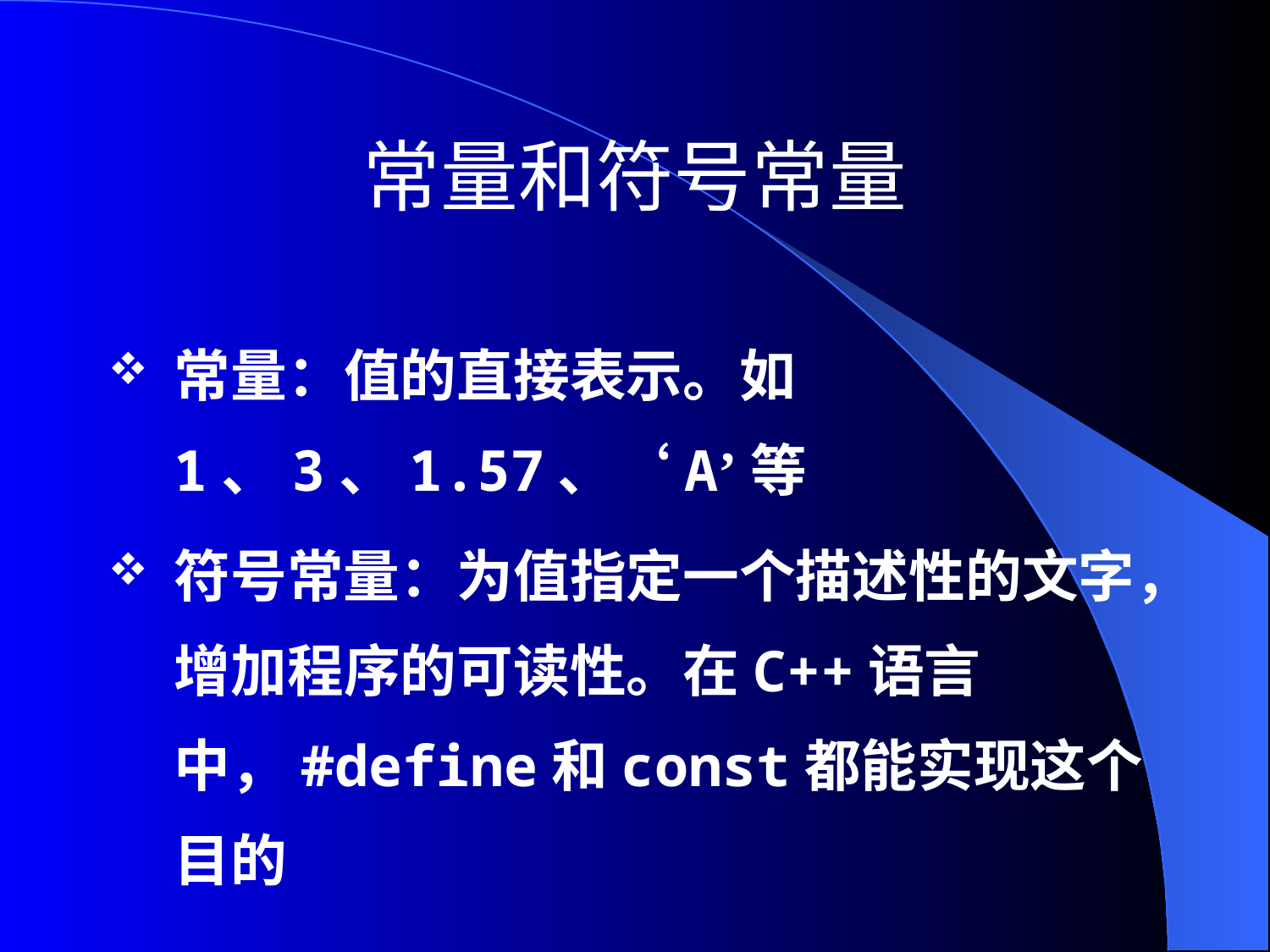

# 常量和符号常量
常量：值的直接表示。如1、3、1.57、‘A’等
符号常量：为值指定一个描述性的文字，增加程序的可读性。在C++语言中，#define和const都能实现这个目的